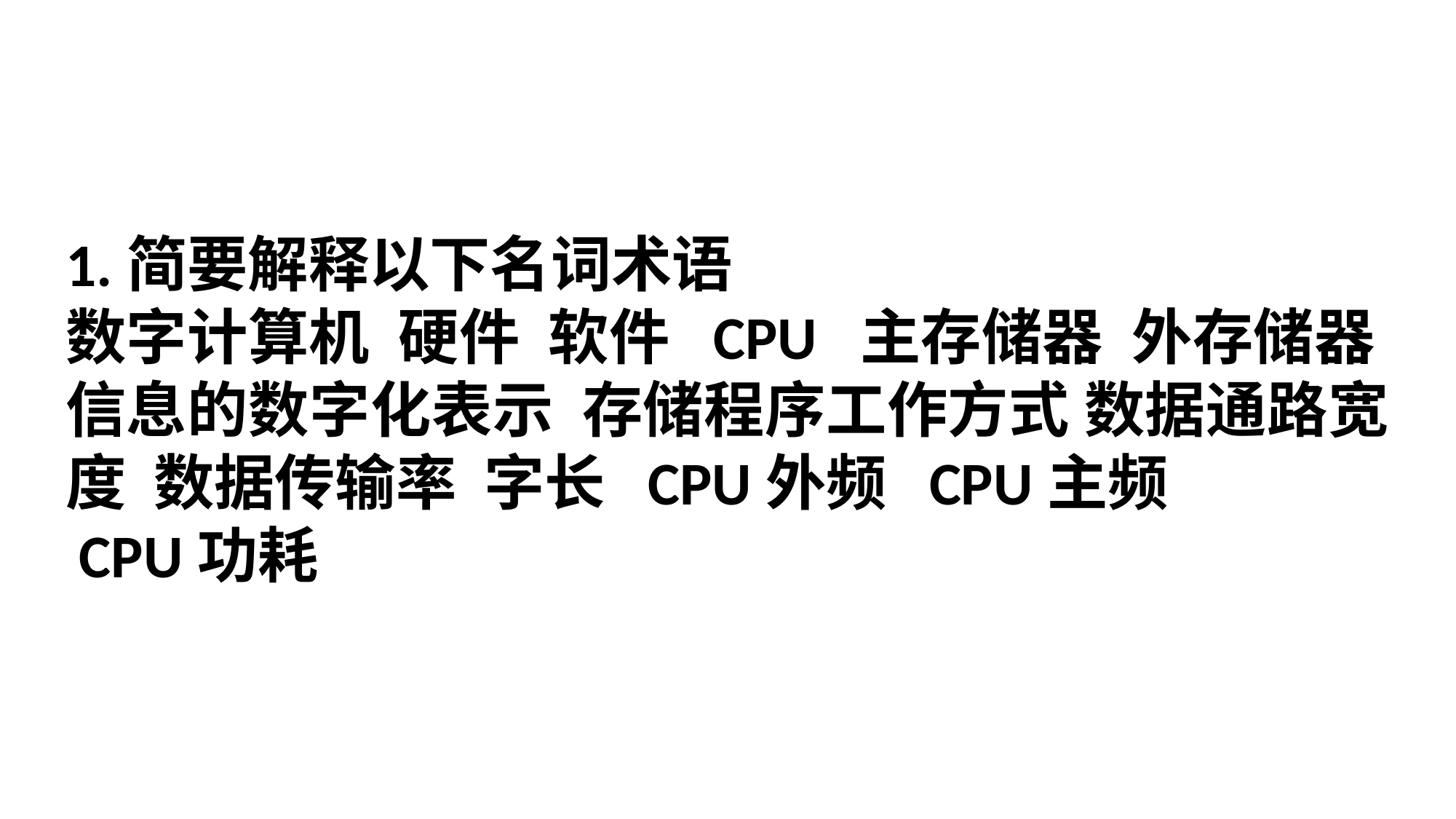

1.简要解释以下名词术语
数字计算机  硬件  软件  CPU  主存储器  外存储器  信息的数字化表示  存储程序工作方式 数据通路宽度  数据传输率  字长  CPU外频  CPU主频
 CPU功耗